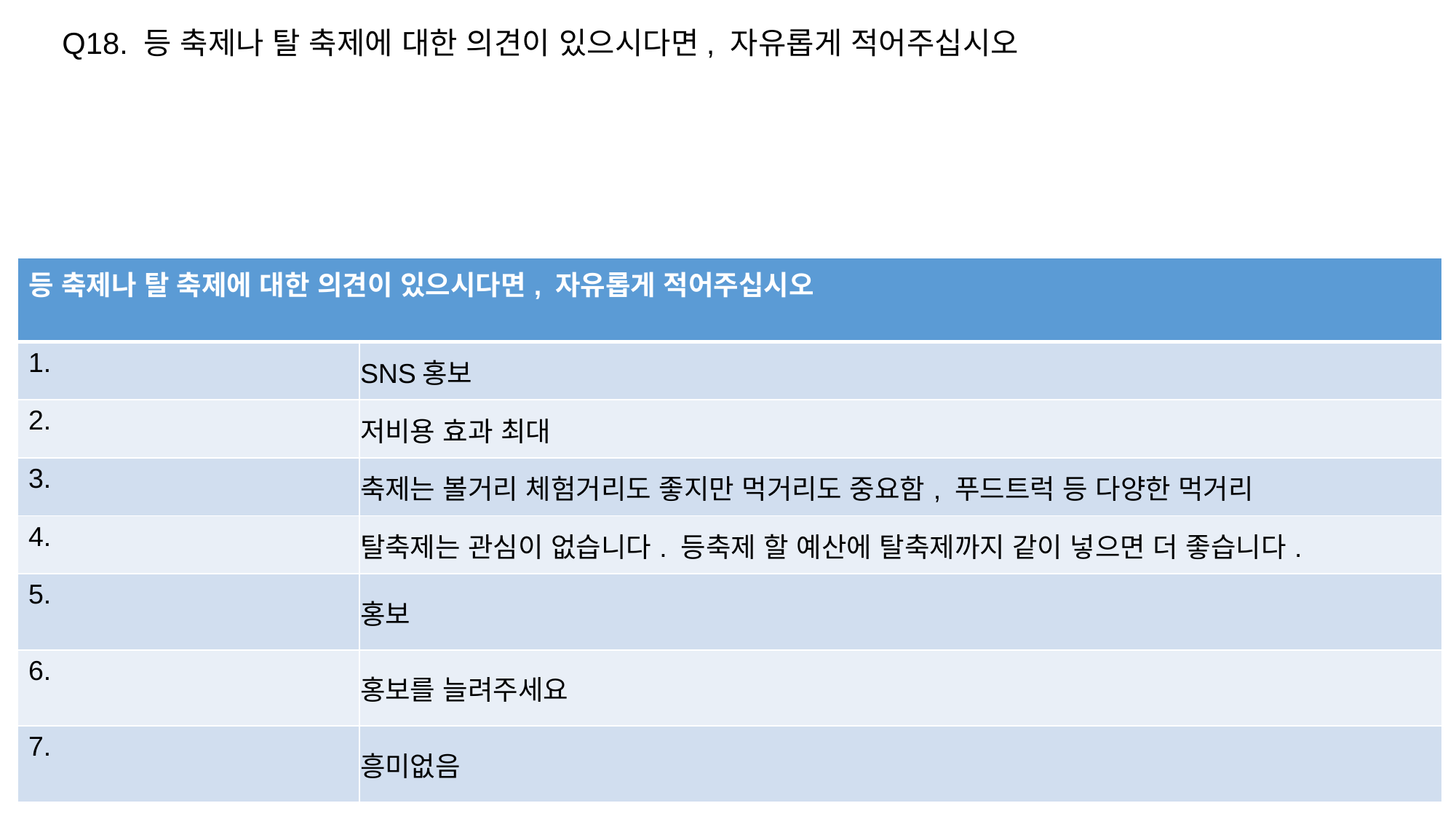

Q18. 등 축제나 탈 축제에 대한 의견이 있으시다면, 자유롭게 적어주십시오
| 등 축제나 탈 축제에 대한 의견이 있으시다면, 자유롭게 적어주십시오 |  |
| --- | --- |
| 1. | SNS홍보 |
| 2. | 저비용 효과 최대 |
| 3. | 축제는 볼거리 체험거리도 좋지만 먹거리도 중요함, 푸드트럭 등 다양한 먹거리 |
| 4. | 탈축제는 관심이 없습니다. 등축제 할 예산에 탈축제까지 같이 넣으면 더 좋습니다. |
| 5. | 홍보 |
| 6. | 홍보를 늘려주세요 |
| 7. | 흥미없음 |